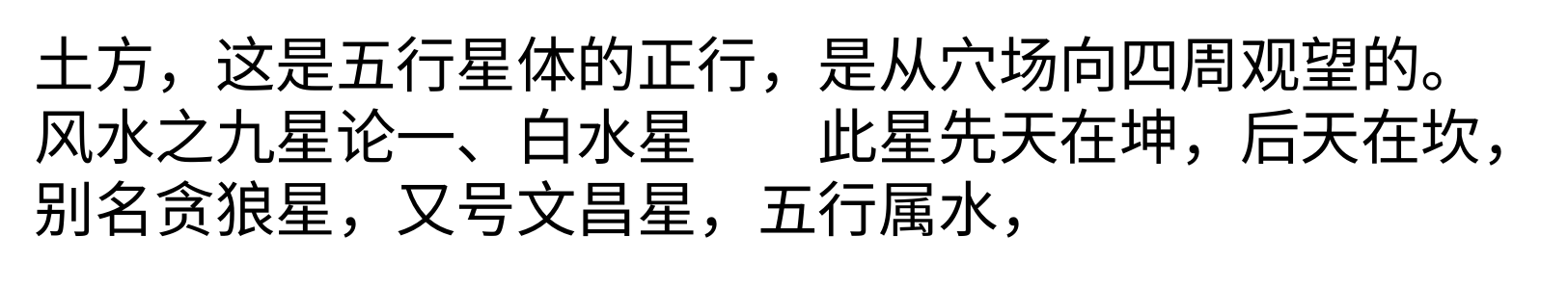

土方，这是五行星体的正行，是从穴场向四周观望的。风水之九星论一、白水星　　此星先天在坤，后天在坎，别名贪狼星，又号文昌星，五行属水，